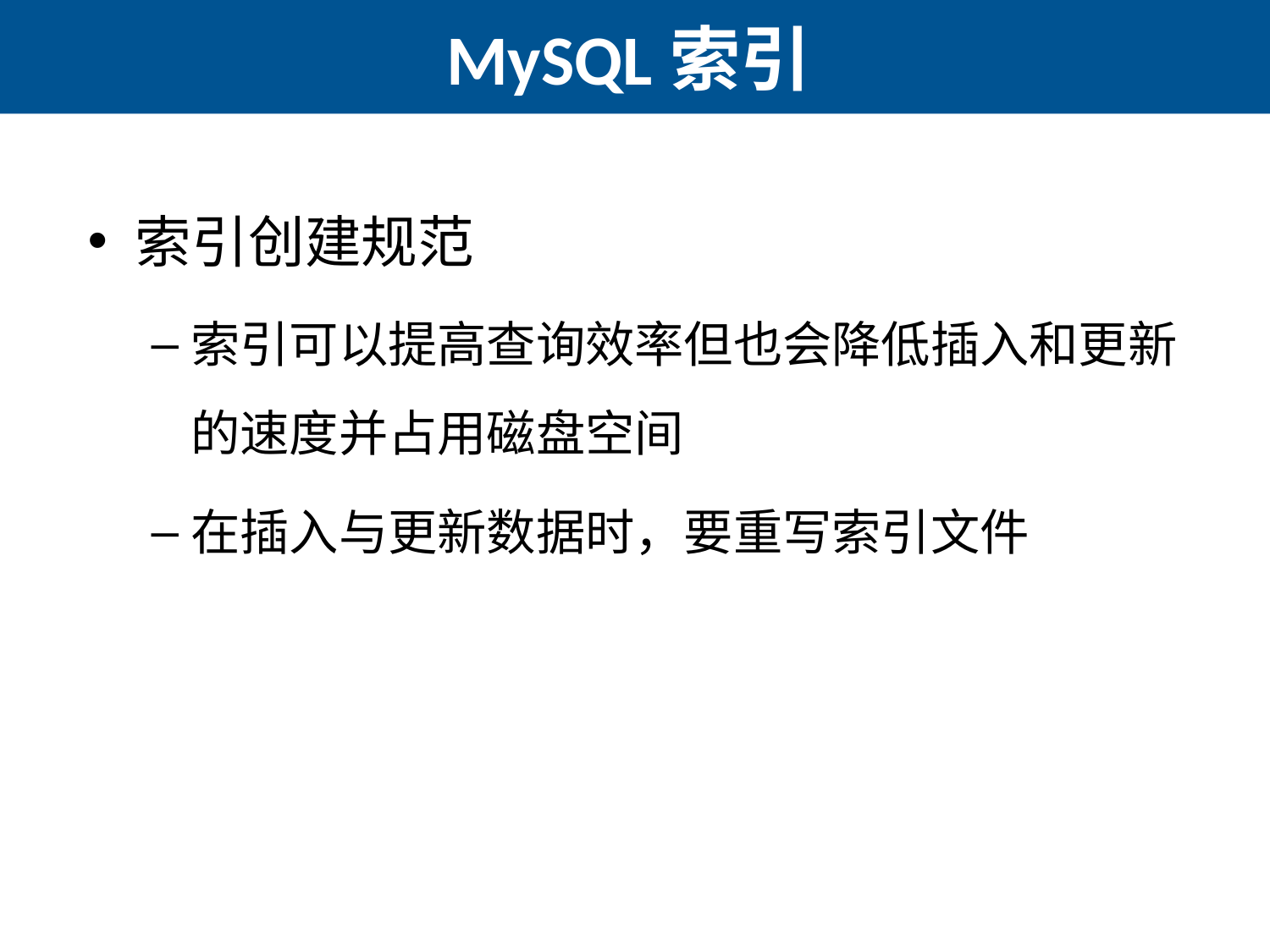

# MySQL索引
索引创建规范
索引可以提高查询效率但也会降低插入和更新的速度并占用磁盘空间
在插入与更新数据时，要重写索引文件